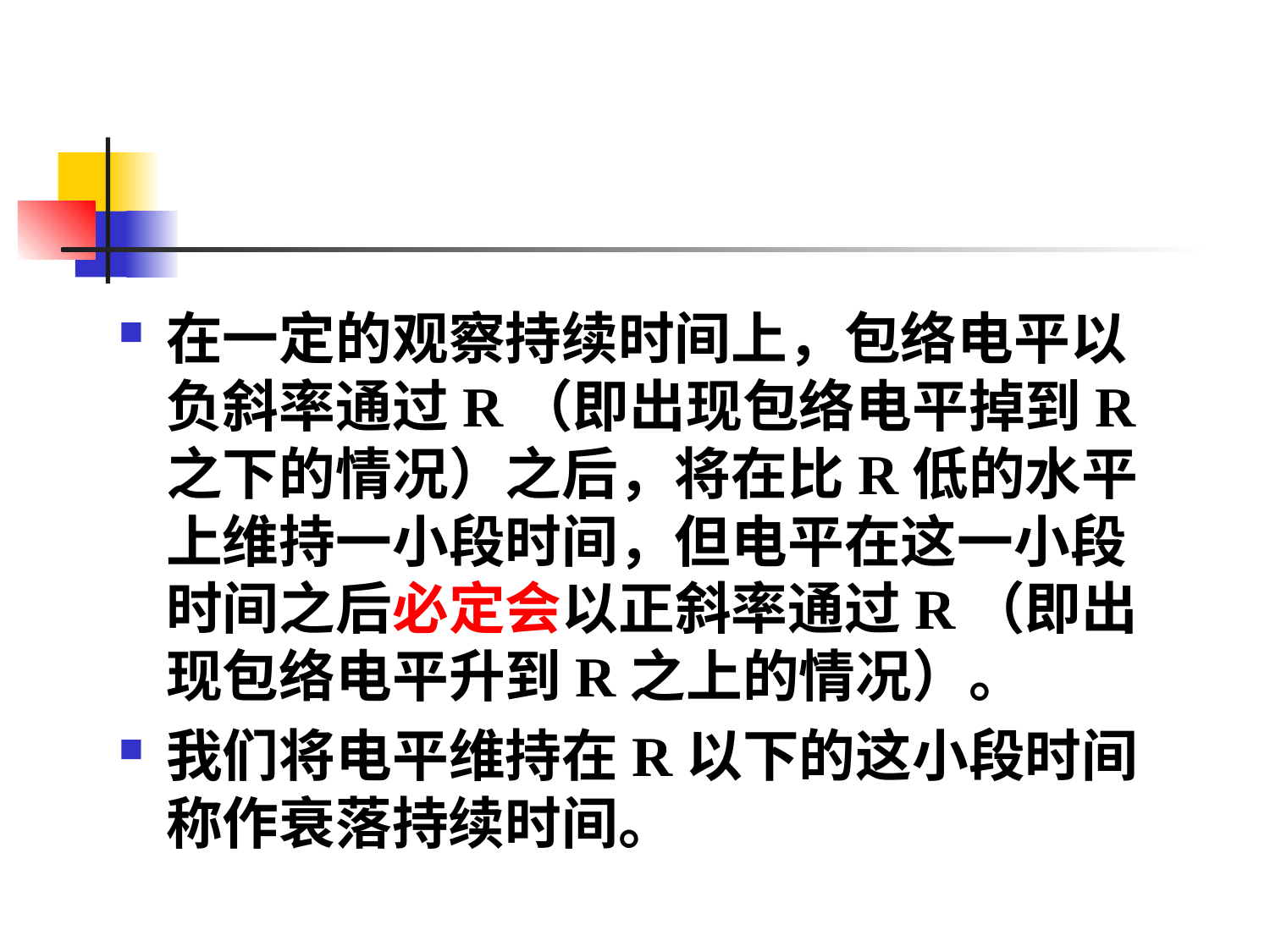

#
在一定的观察持续时间上，包络电平以负斜率通过R（即出现包络电平掉到R之下的情况）之后，将在比R低的水平上维持一小段时间，但电平在这一小段时间之后必定会以正斜率通过R（即出现包络电平升到R之上的情况）。
我们将电平维持在R以下的这小段时间称作衰落持续时间。